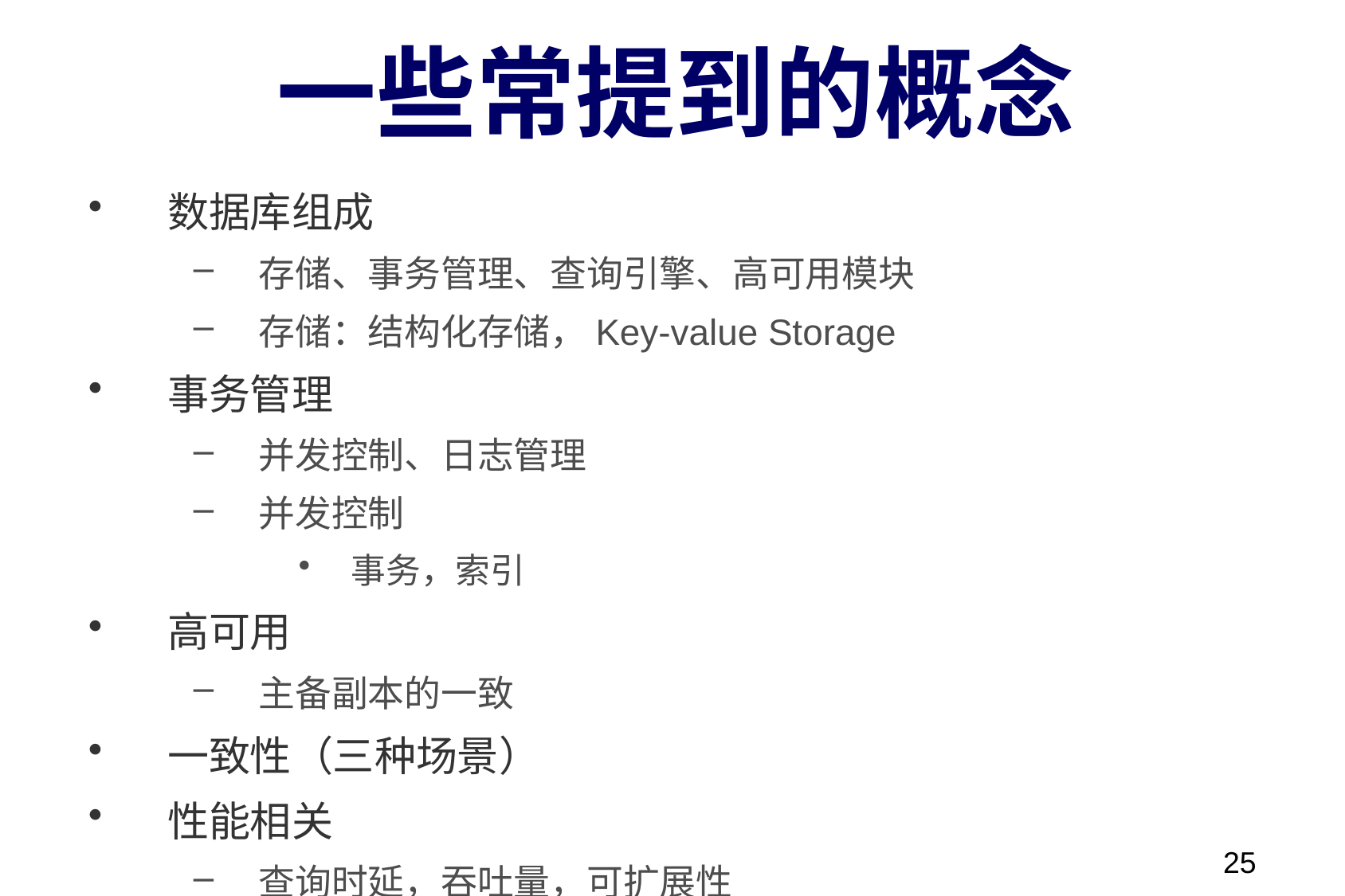

# 一些常提到的概念
数据库组成
存储、事务管理、查询引擎、高可用模块
存储：结构化存储，Key-value Storage
事务管理
并发控制、日志管理
并发控制
事务，索引
高可用
主备副本的一致
一致性（三种场景）
性能相关
查询时延，吞吐量，可扩展性

25